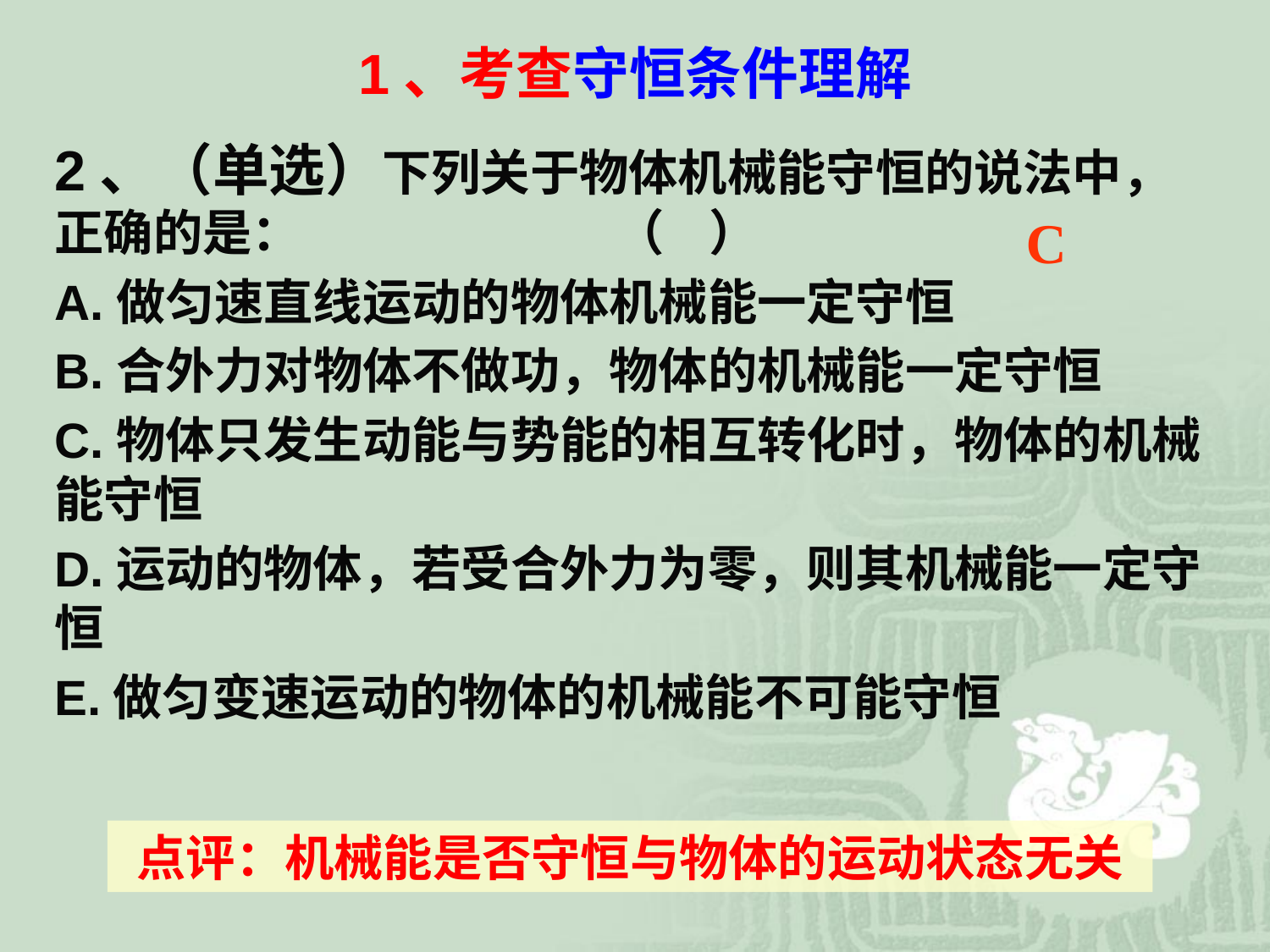

1、考查守恒条件理解
2、（单选）下列关于物体机械能守恒的说法中，正确的是：                            （    ）
A.做匀速直线运动的物体机械能一定守恒
B.合外力对物体不做功，物体的机械能一定守恒
C.物体只发生动能与势能的相互转化时，物体的机械能守恒
D.运动的物体，若受合外力为零，则其机械能一定守恒
E.做匀变速运动的物体的机械能不可能守恒
C
点评：机械能是否守恒与物体的运动状态无关